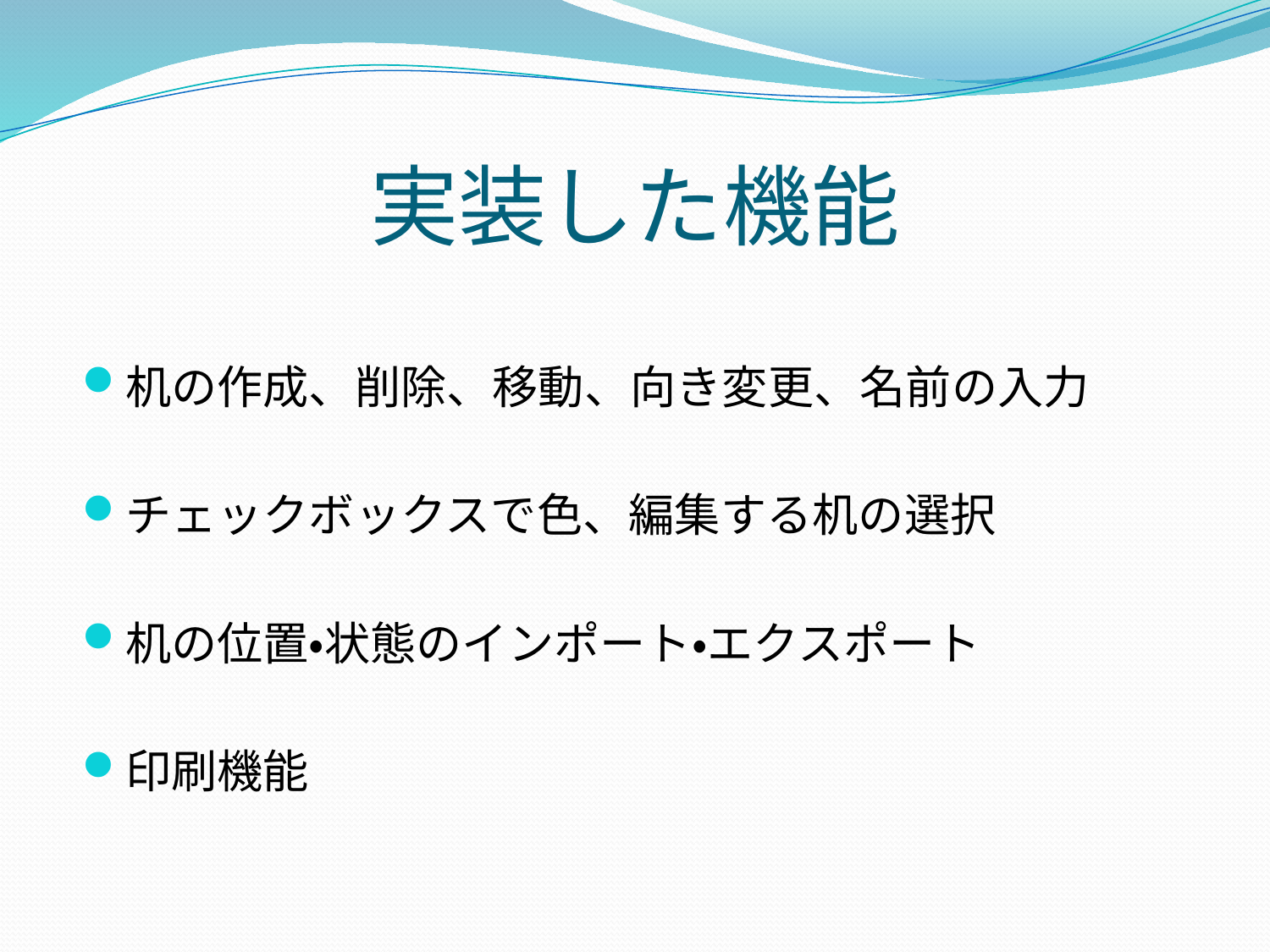

# 実装した機能

机の作成、削除、移動、向き変更、名前の入力

チェックボックスで色、編集する机の選択

机の位置・状態のインポート・エクスポート

印刷機能